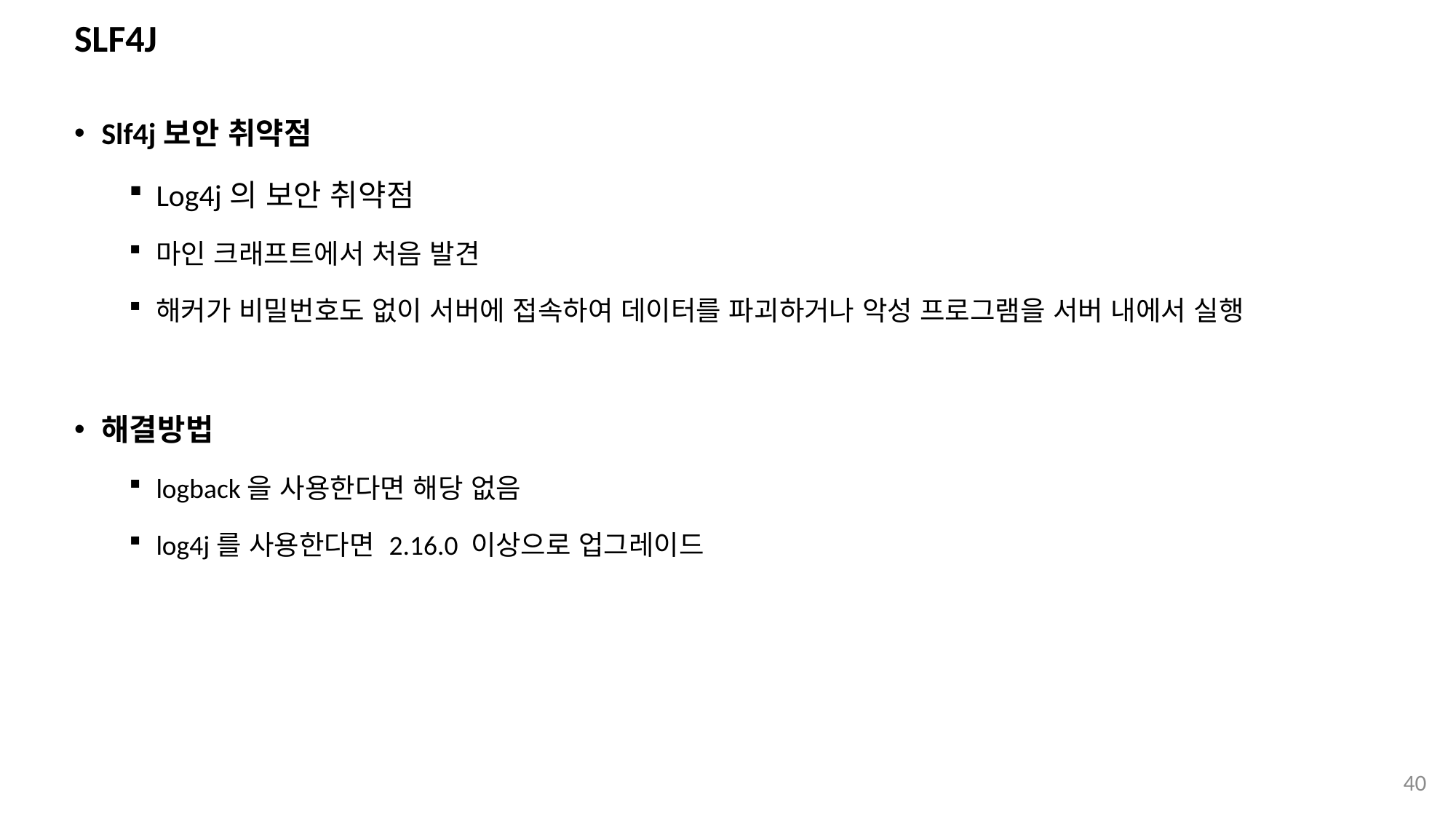

# SLF4J
Slf4j보안 취약점
Log4j의 보안 취약점
마인 크래프트에서 처음 발견
해커가 비밀번호도 없이 서버에 접속하여 데이터를 파괴하거나 악성 프로그램을 서버 내에서 실행

해결방법
logback을 사용한다면 해당 없음
log4j를 사용한다면 2.16.0 이상으로 업그레이드

40